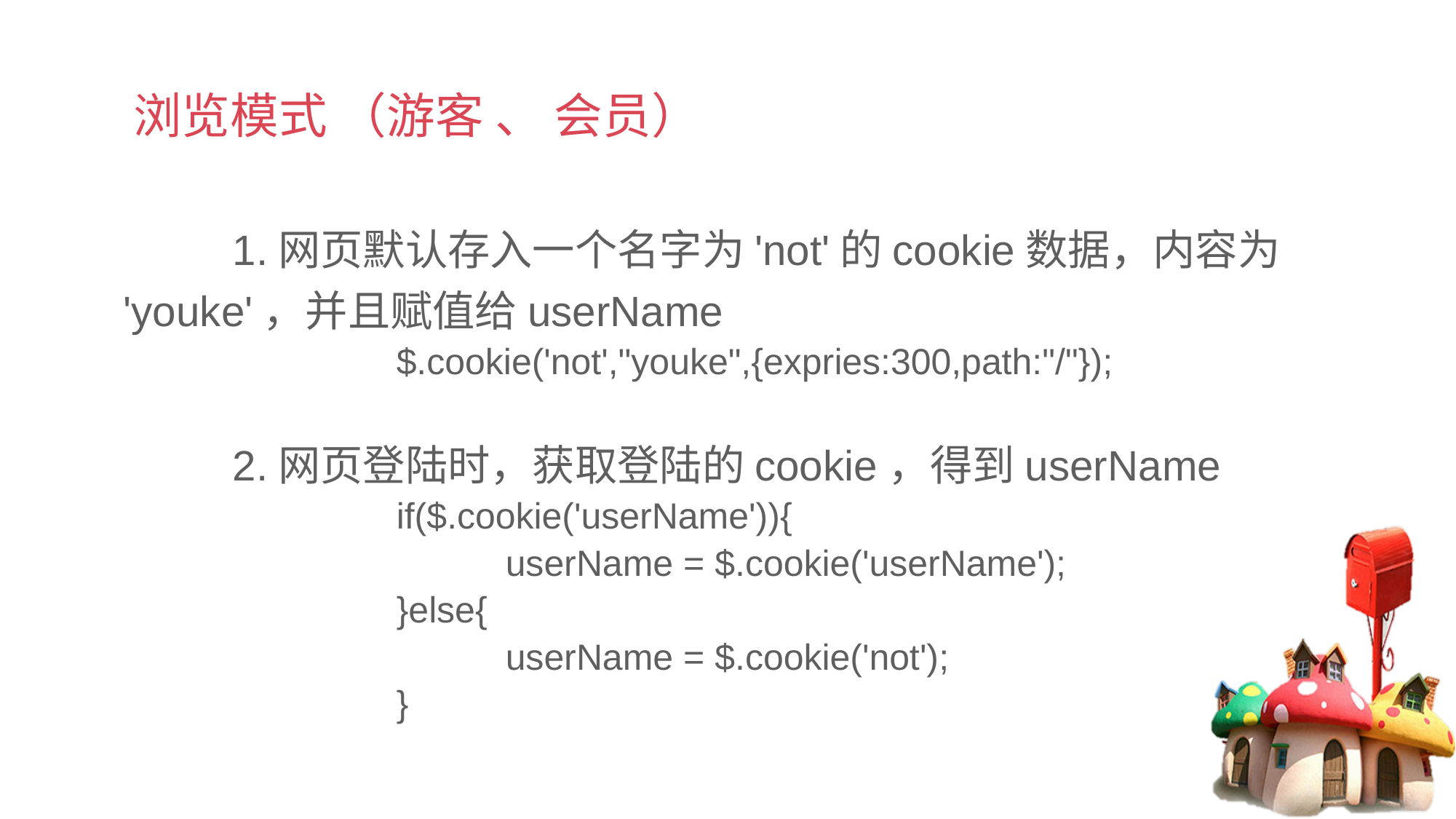

浏览模式 （游客 、 会员）

	1.网页默认存入一个名字为'not'的cookie数据，内容为
'youke'，并且赋值给userName
		$.cookie('not',"youke",{expries:300,path:"/"});

	2.网页登陆时，获取登陆的cookie，得到userName
		if($.cookie('userName')){
			userName = $.cookie('userName');
		}else{
			userName = $.cookie('not');
		}